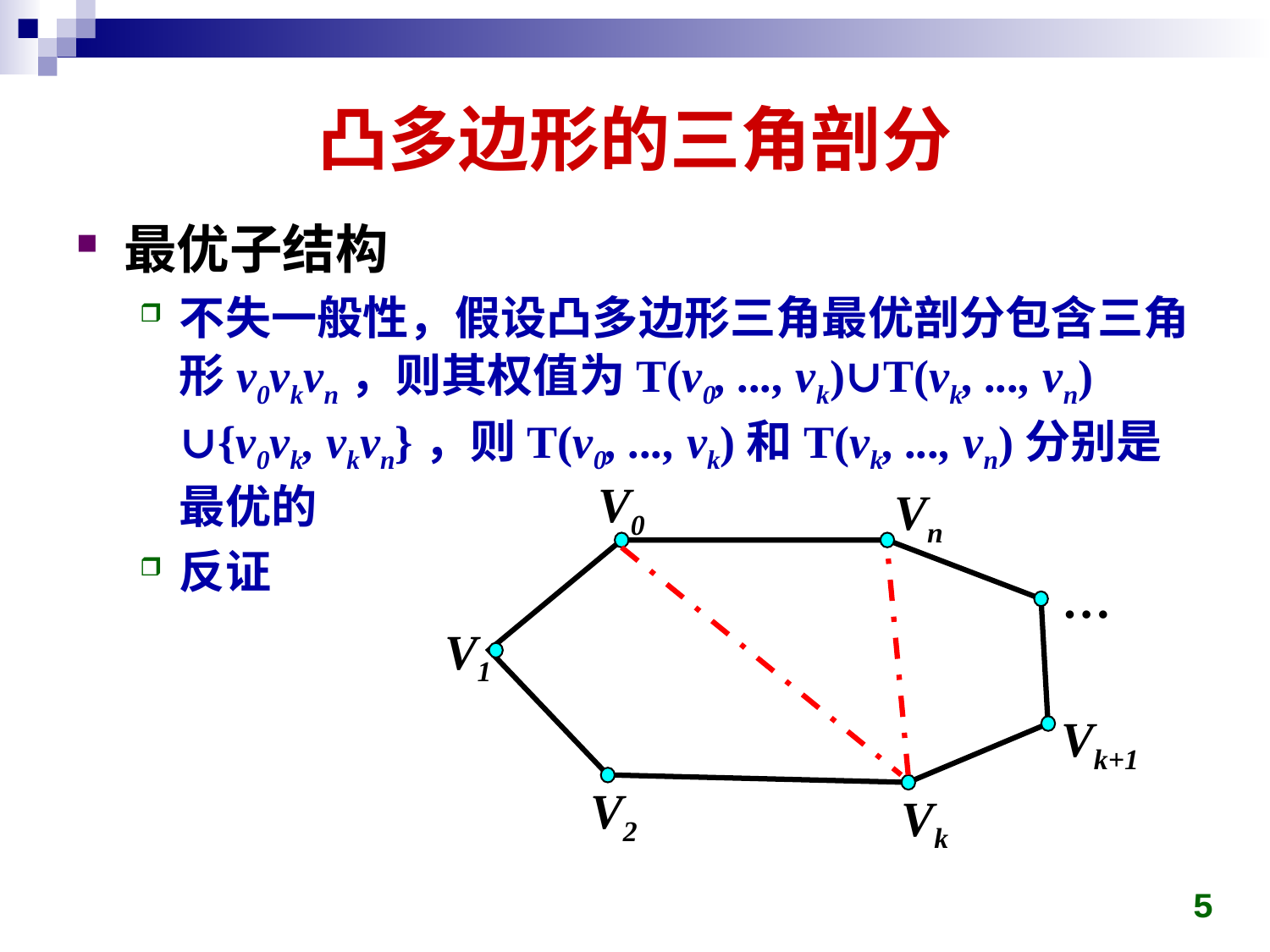

# 凸多边形的三角剖分
最优子结构
不失一般性，假设凸多边形三角最优剖分包含三角形v0vkvn，则其权值为T(v0, ..., vk)∪T(vk, ..., vn) ∪{v0vk, vkvn}，则T(v0, ..., vk)和T(vk, ..., vn)分别是最优的
反证

V0
Vn

…

V1

Vk+1

V2

Vk
5